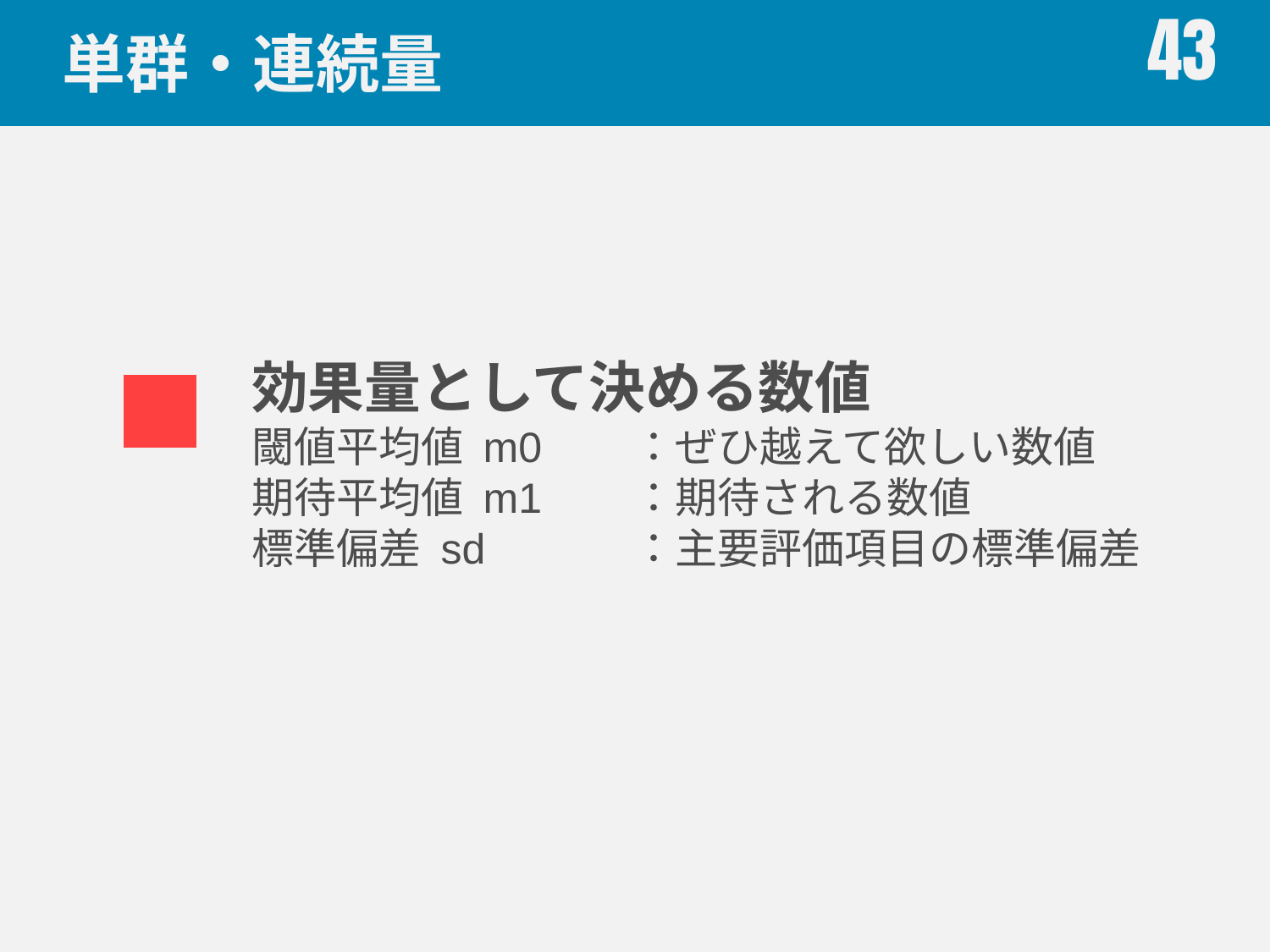

# 単群・連続量
 43
効果量として決める数値
閾値平均値 m0	：ぜひ越えて欲しい数値
期待平均値 m1	：期待される数値
標準偏差 sd		：主要評価項目の標準偏差